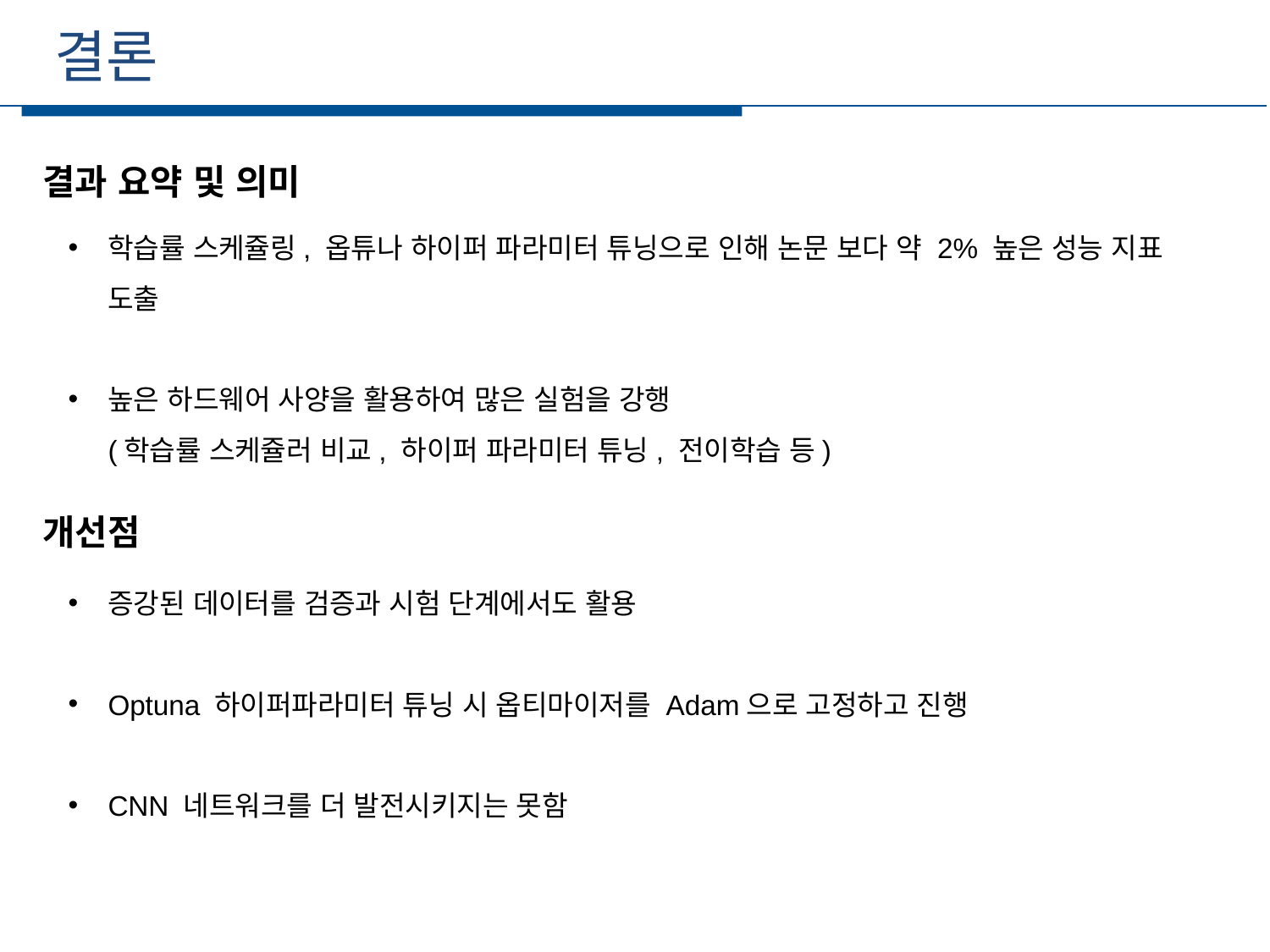

결론
세부일정

결과 요약 및 의미

학습률 스케쥴링, 옵튜나 하이퍼 파라미터 튜닝으로 인해 논문 보다 약 2% 높은 성능 지표 도출

높은 하드웨어 사양을 활용하여 많은 실험을 강행
(학습률 스케쥴러 비교, 하이퍼 파라미터 튜닝, 전이학습 등)
개선점
증강된 데이터를 검증과 시험 단계에서도 활용

Optuna 하이퍼파라미터 튜닝 시 옵티마이저를 Adam으로 고정하고 진행

CNN 네트워크를 더 발전시키지는 못함